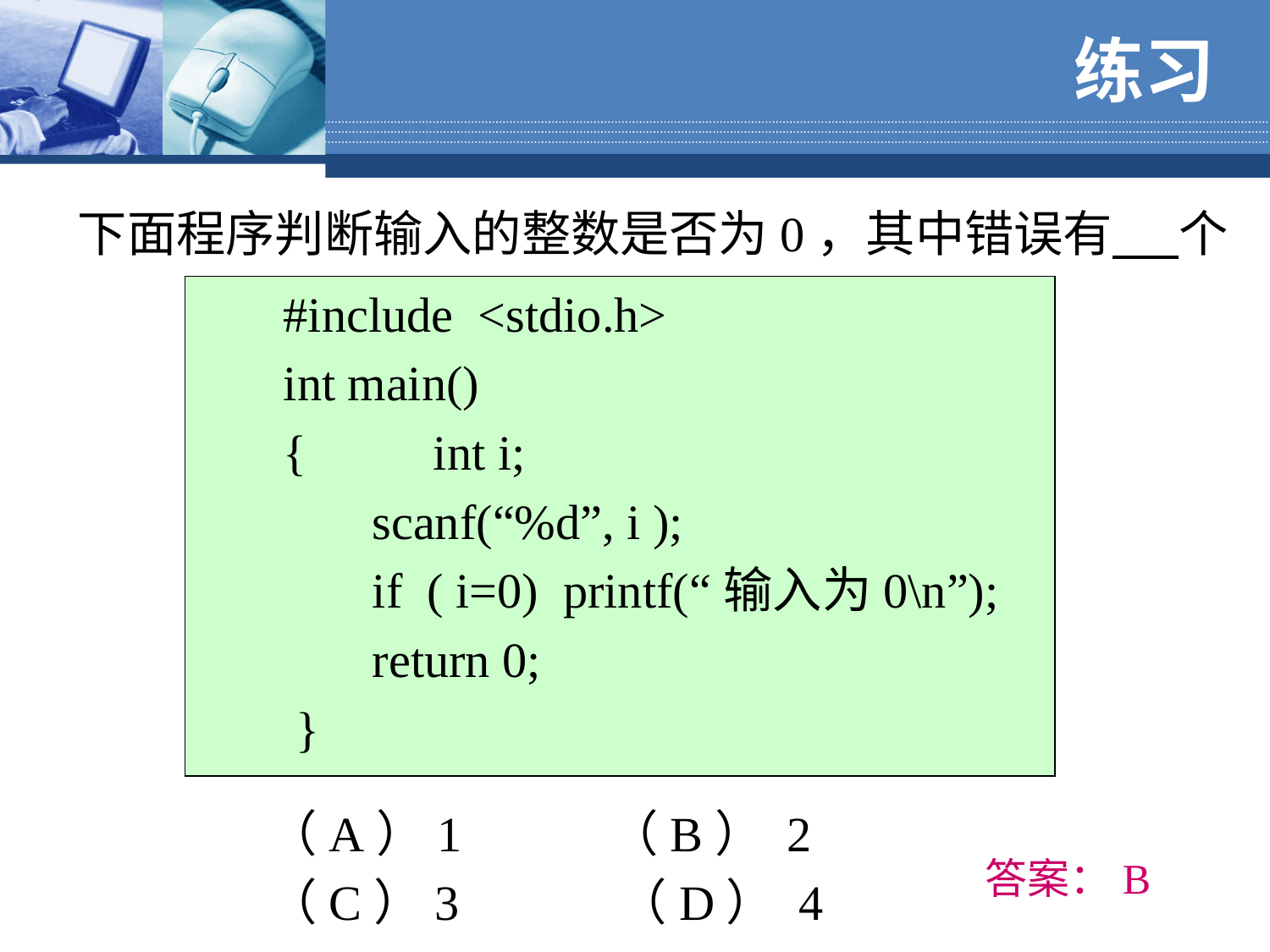

# 练习
下面程序判断输入的整数是否为0，其中错误有      个

       #include  <stdio.h>
       int main()
       {	　int i;
	　      scanf(“%d”, i );
	　      if  ( i=0)  printf(“输入为0\n”);
	　      return 0;
        }
（A）1           （B） 2
（C）3      	   （D） 4
答案：B